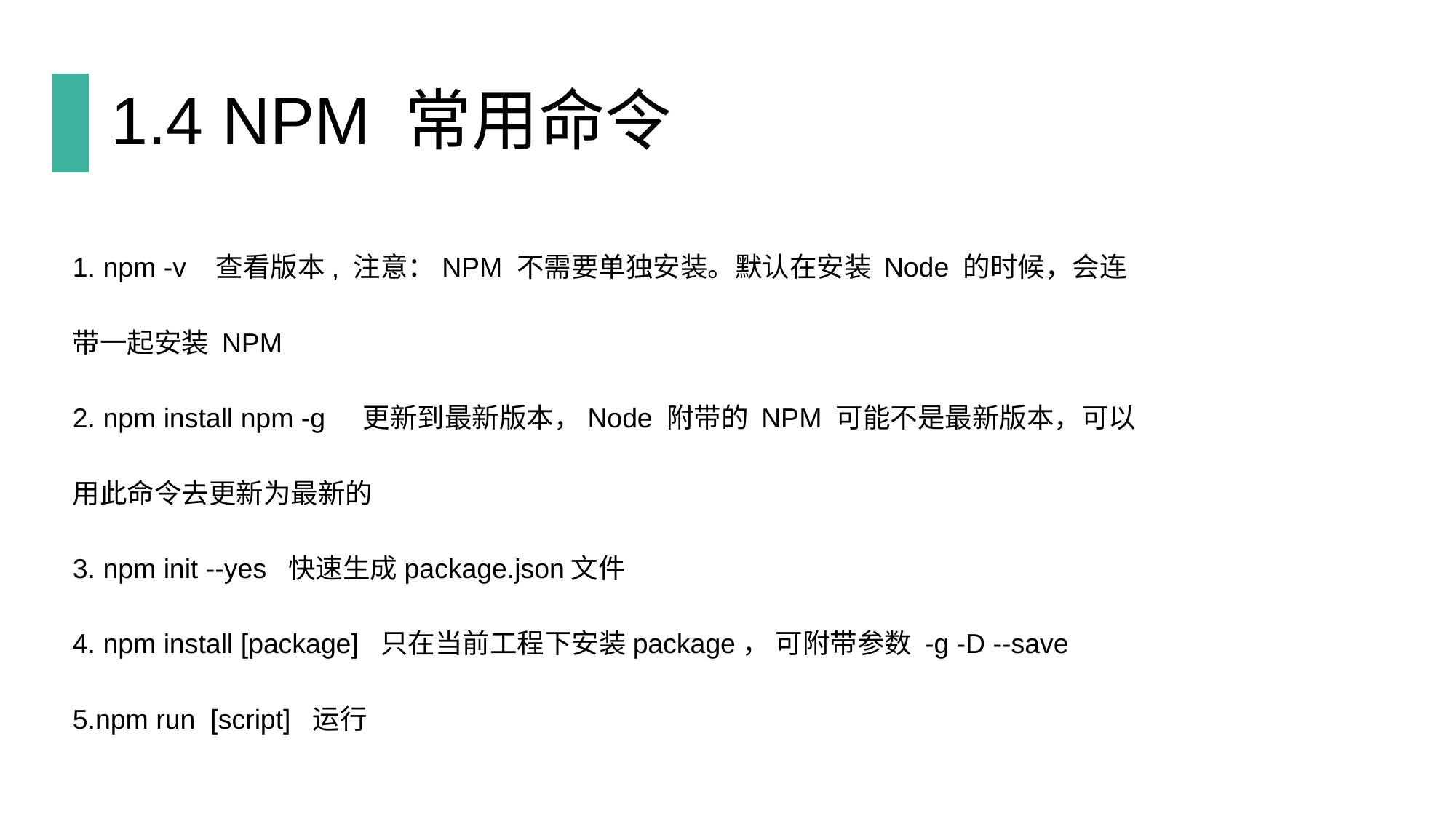

# 1.4 NPM 常用命令
1. npm -v   查看版本, 注意：NPM 不需要单独安装。默认在安装 Node 的时候，会连带一起安装 NPM
2. npm install npm -g    更新到最新版本，Node 附带的 NPM 可能不是最新版本，可以用此命令去更新为最新的
3. npm init --yes  快速生成package.json文件
4. npm install [package]  只在当前工程下安装package， 可附带参数 -g -D --save
5.npm run  [script]  运行